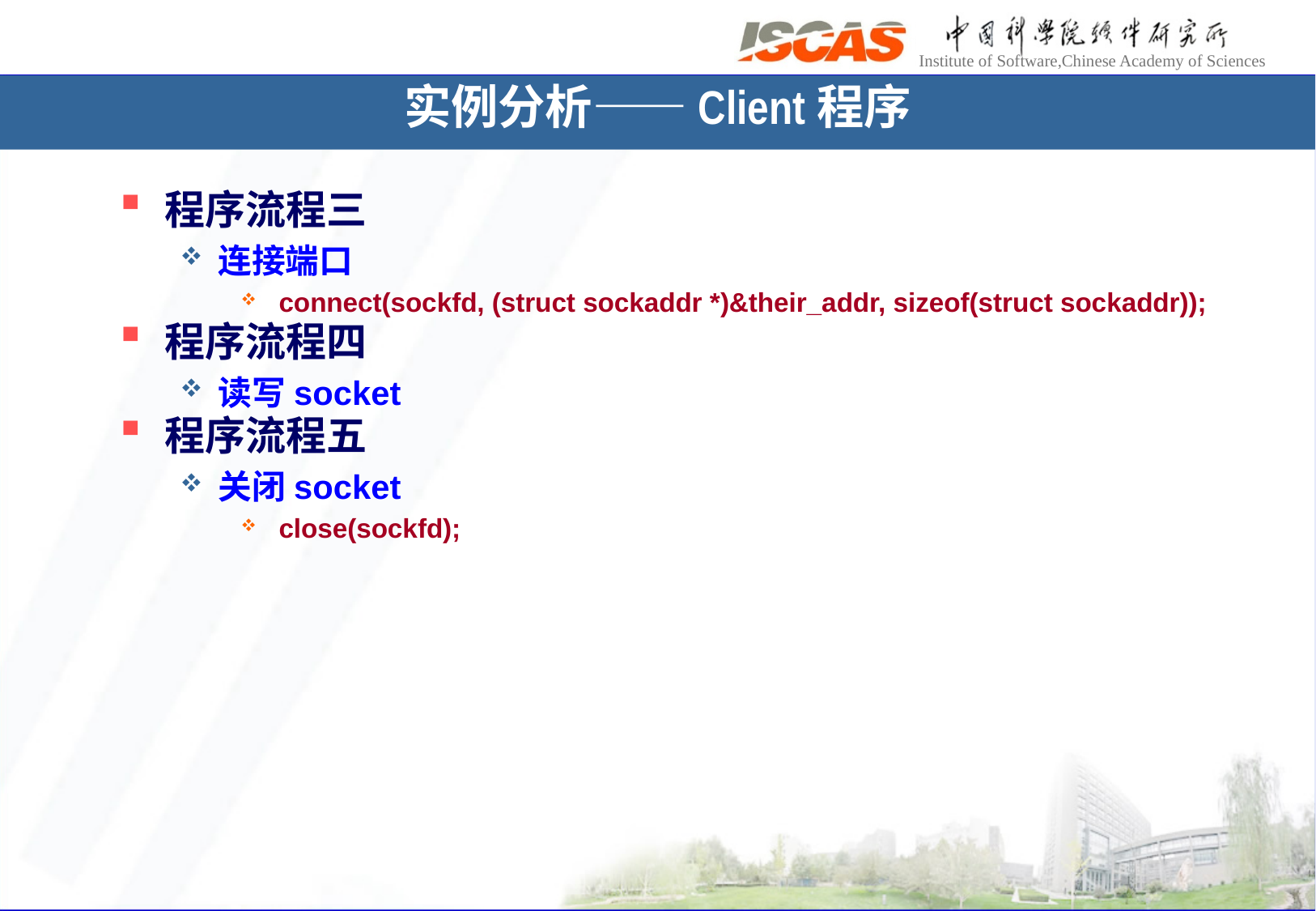

实例分析——Client程序

程序流程三
连接端口
connect(sockfd, (struct sockaddr *)&their_addr, sizeof(struct sockaddr));
程序流程四
读写socket
程序流程五
关闭socket
close(sockfd);